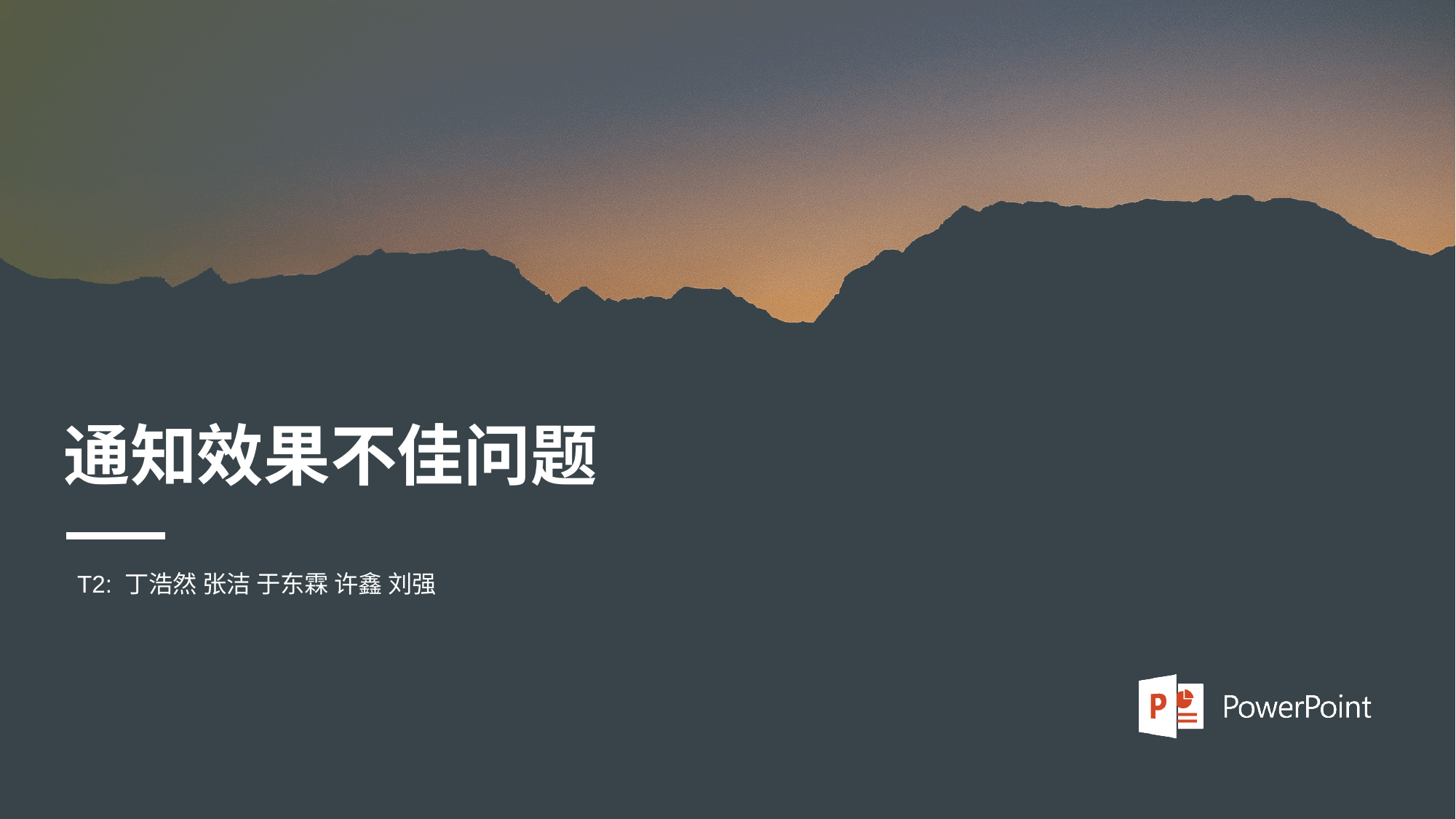

# 通知效果不佳问题
T2: 丁浩然 张洁 于东霖 许鑫 刘强